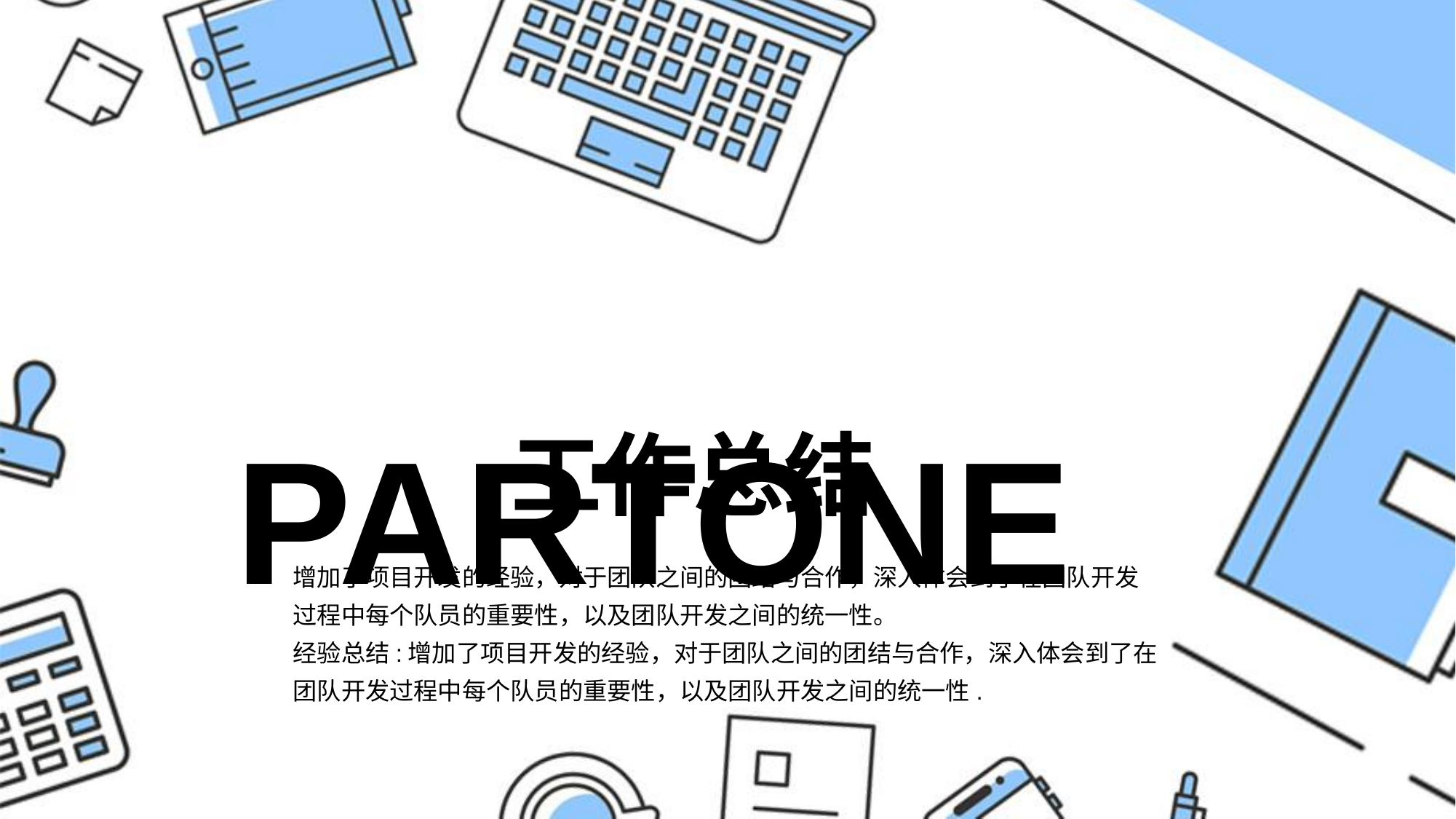

PARTONE
工作总结
增加了项目开发的经验，对于团队之间的团结与合作，深入体会到了在团队开发过程中每个队员的重要性，以及团队开发之间的统一性。
经验总结:增加了项目开发的经验，对于团队之间的团结与合作，深入体会到了在团队开发过程中每个队员的重要性，以及团队开发之间的统一性.